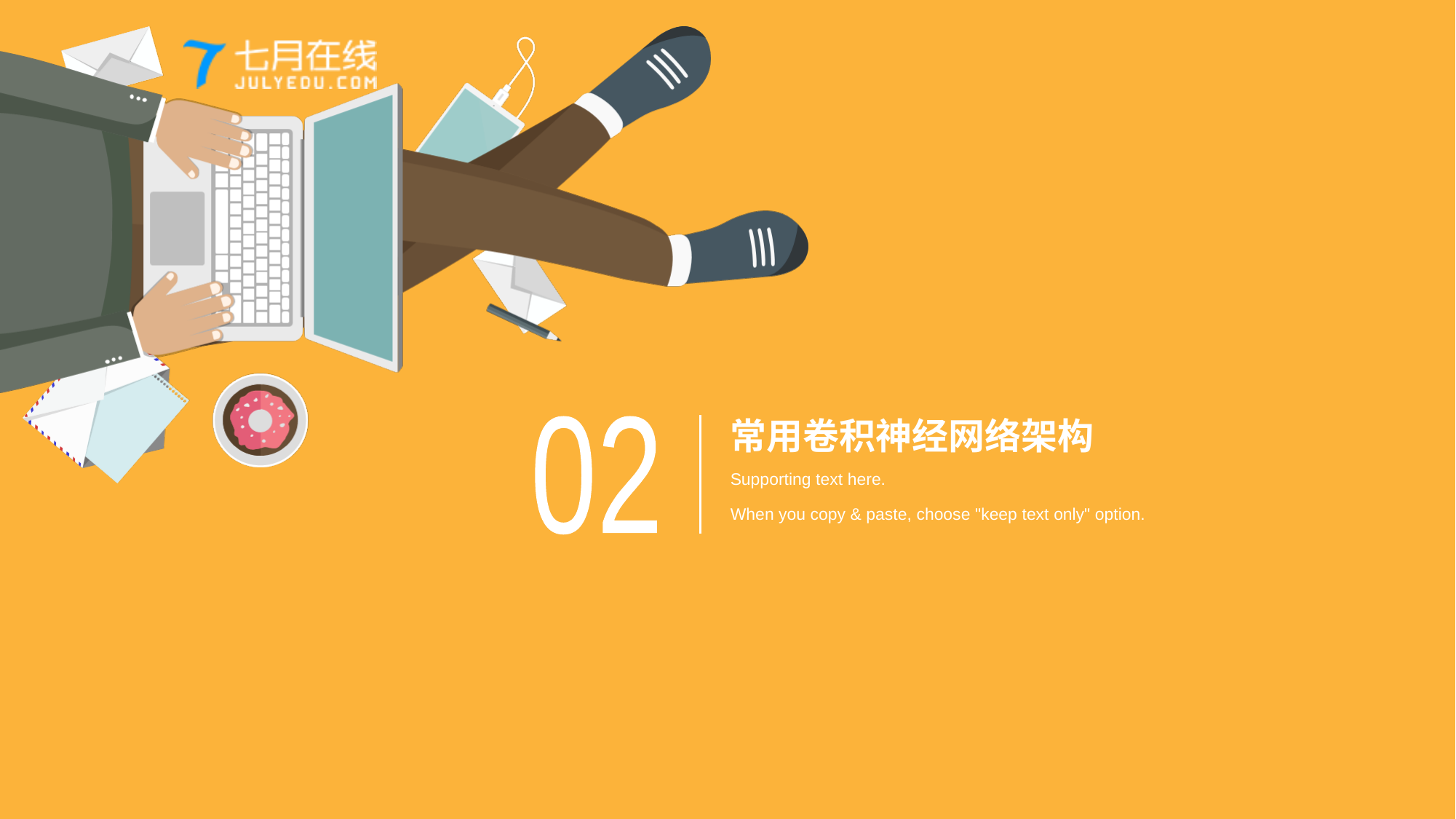

# 常用卷积神经网络架构
02
Supporting text here.
When you copy & paste, choose "keep text only" option.